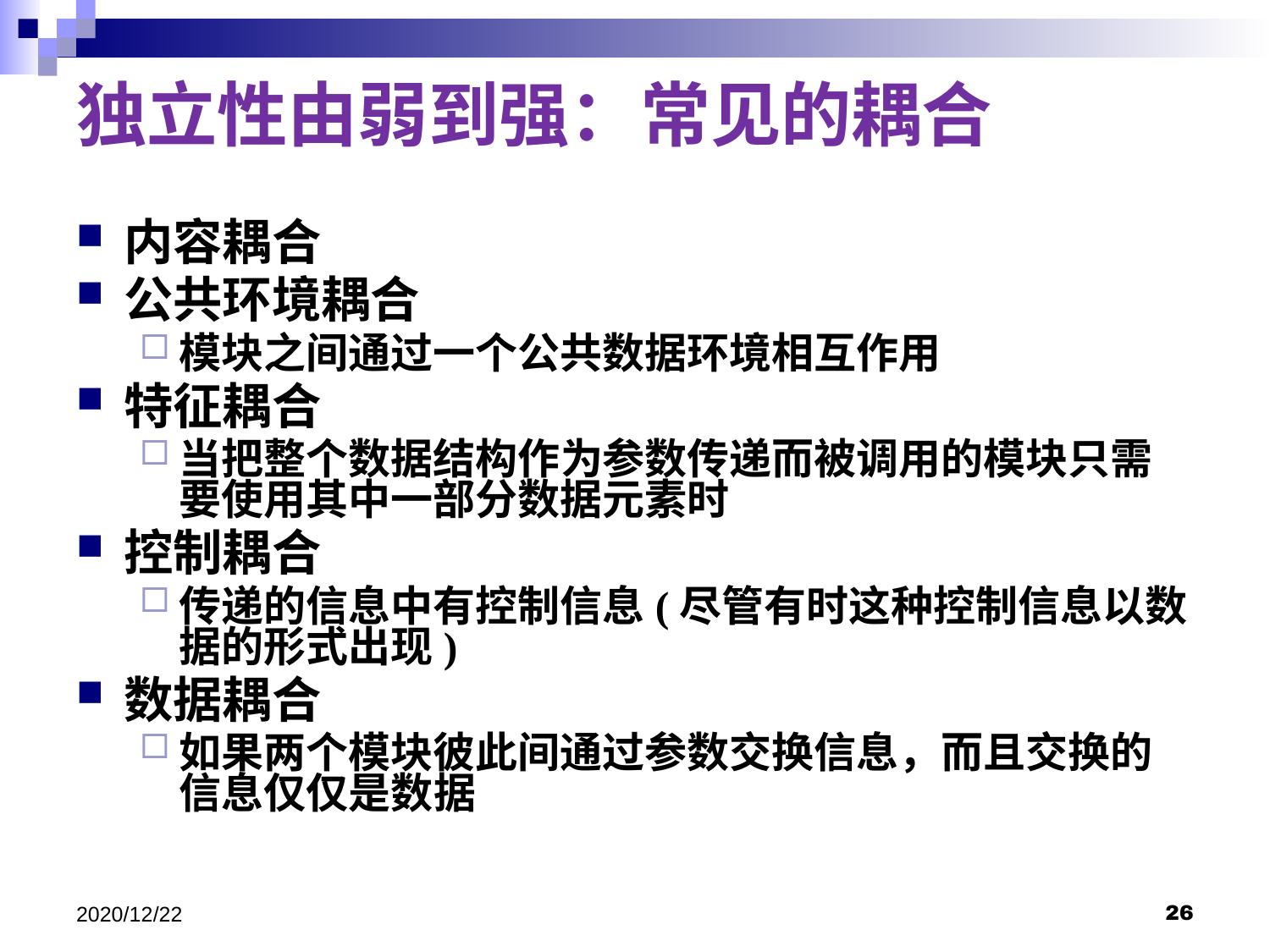

# 独立性由弱到强：常见的耦合
内容耦合
公共环境耦合
模块之间通过一个公共数据环境相互作用
特征耦合
当把整个数据结构作为参数传递而被调用的模块只需要使用其中一部分数据元素时
控制耦合
传递的信息中有控制信息(尽管有时这种控制信息以数据的形式出现)
数据耦合
如果两个模块彼此间通过参数交换信息，而且交换的信息仅仅是数据
2020/12/22
26